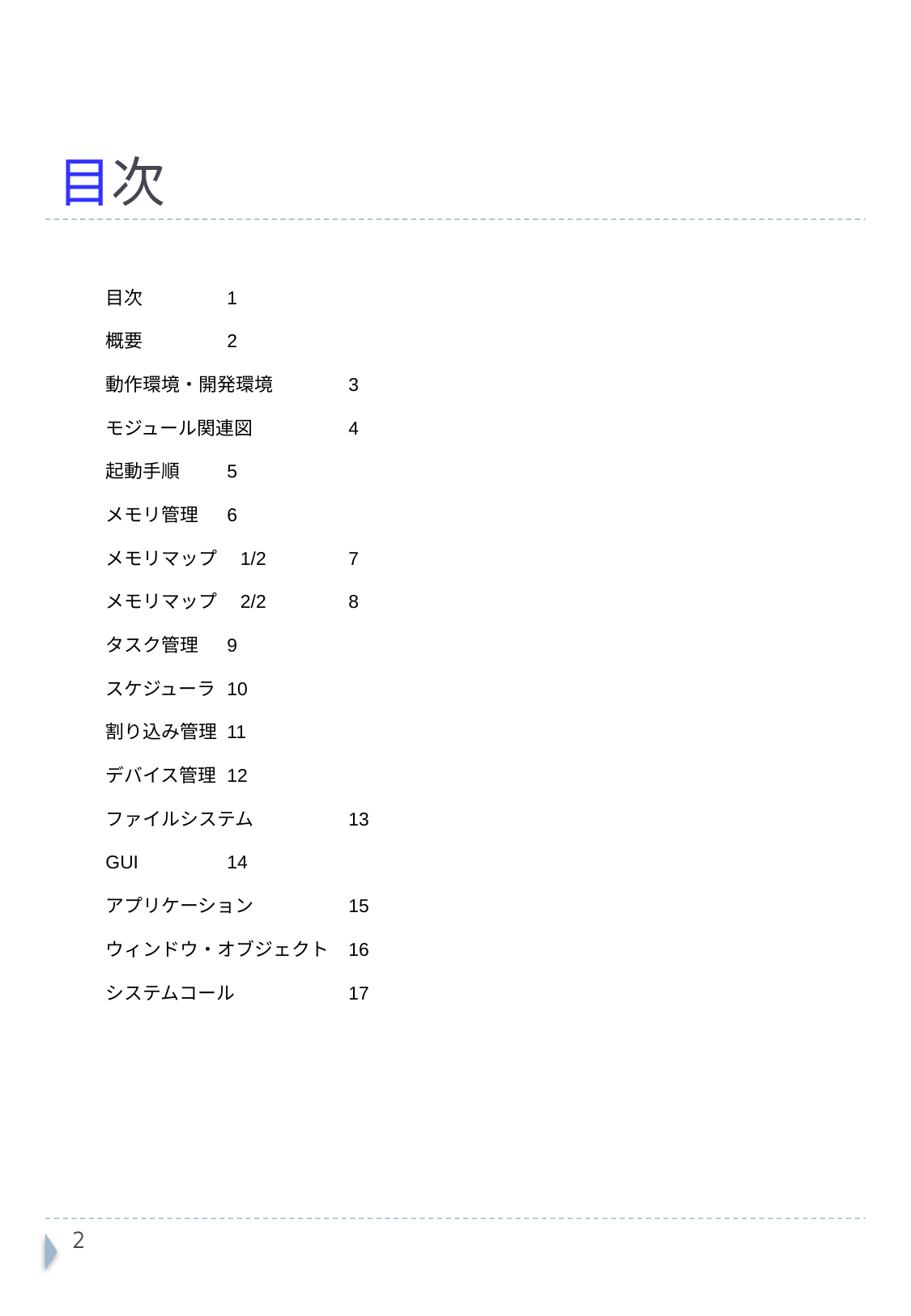

# 目次
目次	1
概要	2
動作環境・開発環境	3
モジュール関連図	4
起動手順	5
メモリ管理	6
メモリマップ　1/2	7
メモリマップ　2/2	8
タスク管理	9
スケジューラ	10
割り込み管理	11
デバイス管理	12
ファイルシステム	13
GUI	14
アプリケーション	15
ウィンドウ・オブジェクト	16
システムコール	17
2